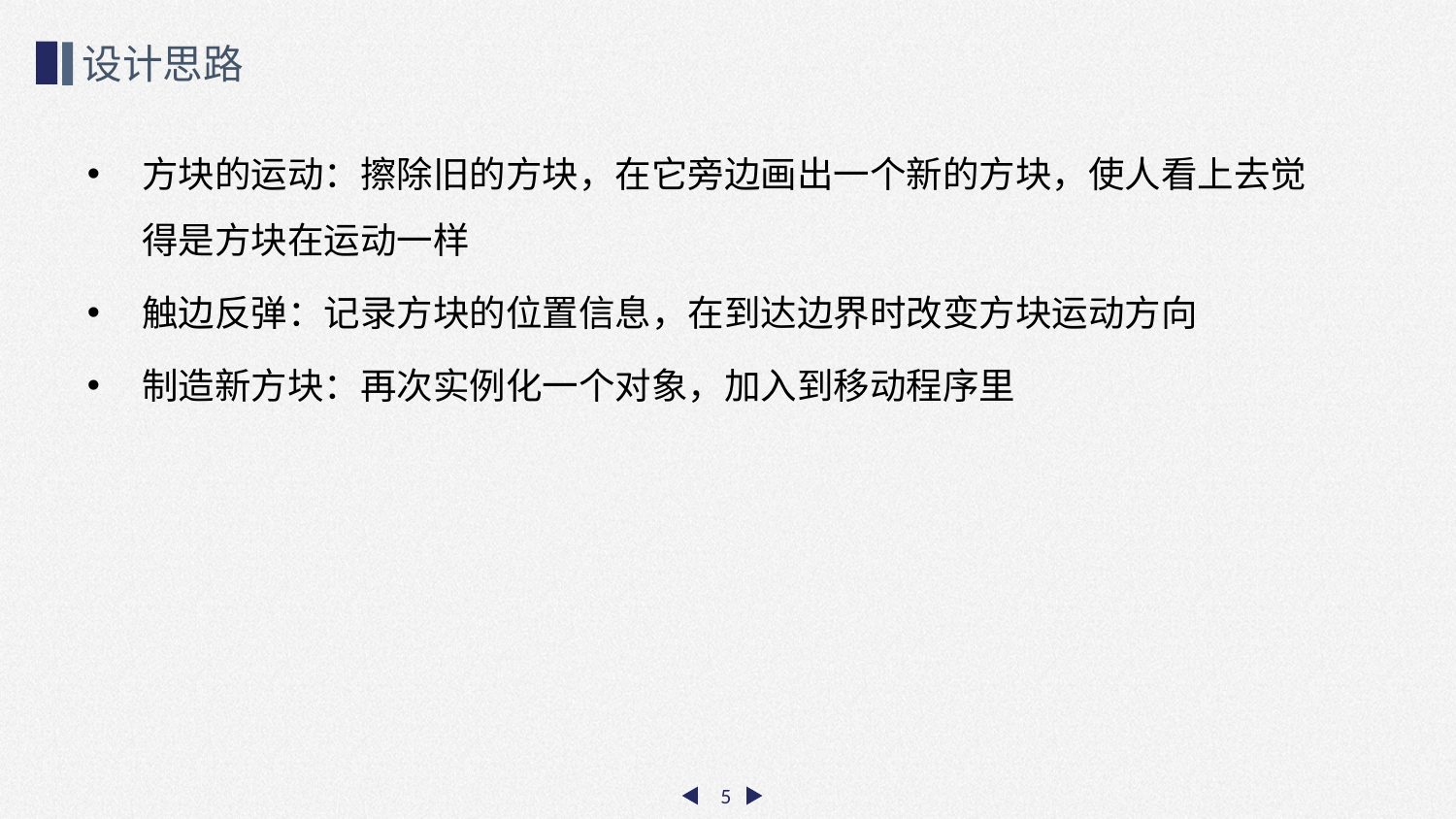

设计思路

方块的运动：擦除旧的方块，在它旁边画出一个新的方块，使人看上去觉得是方块在运动一样
触边反弹：记录方块的位置信息，在到达边界时改变方块运动方向
制造新方块：再次实例化一个对象，加入到移动程序里

5